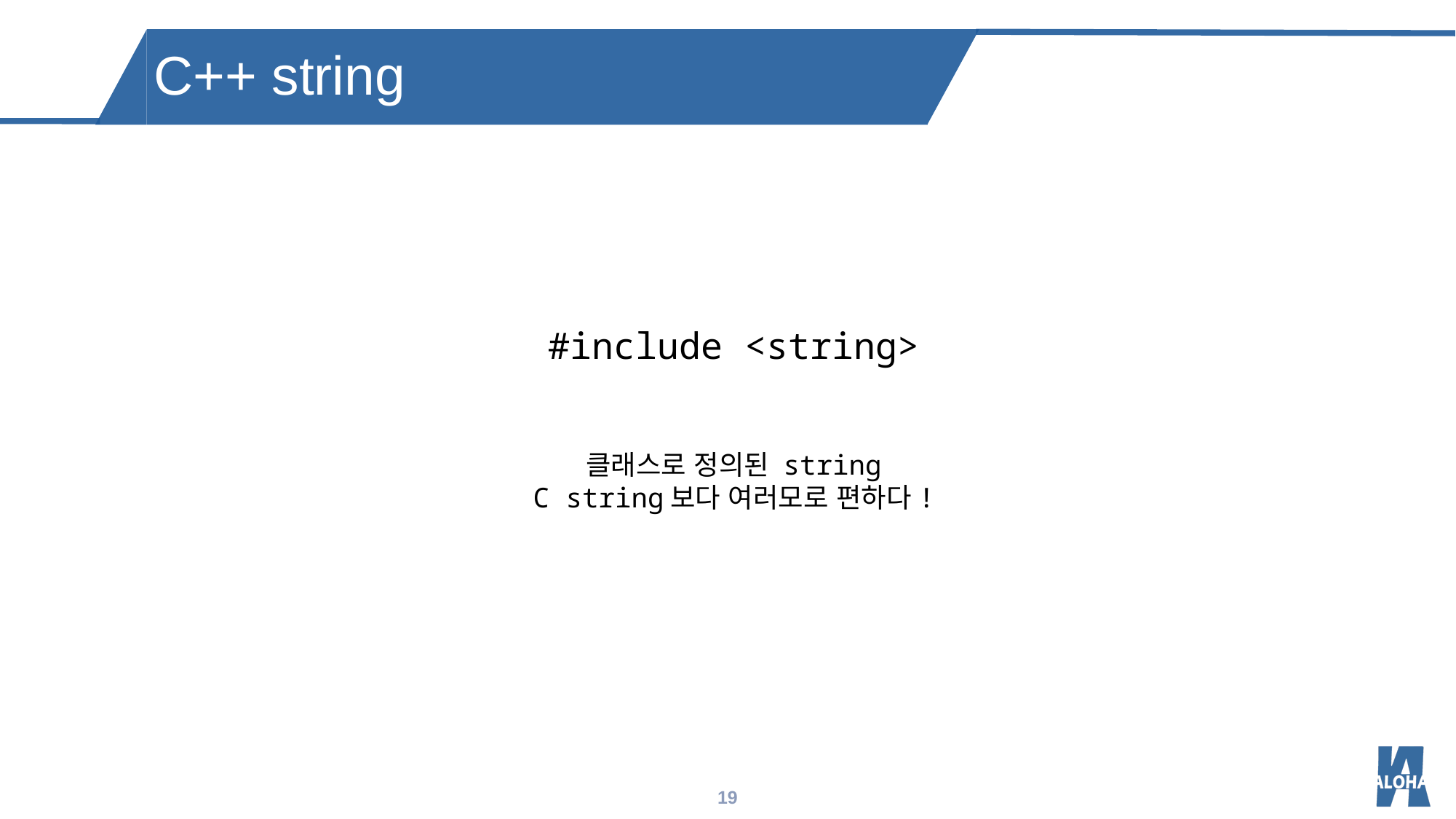

C++ string
#include <string>
클래스로 정의된 string
C string보다 여러모로 편하다!
19